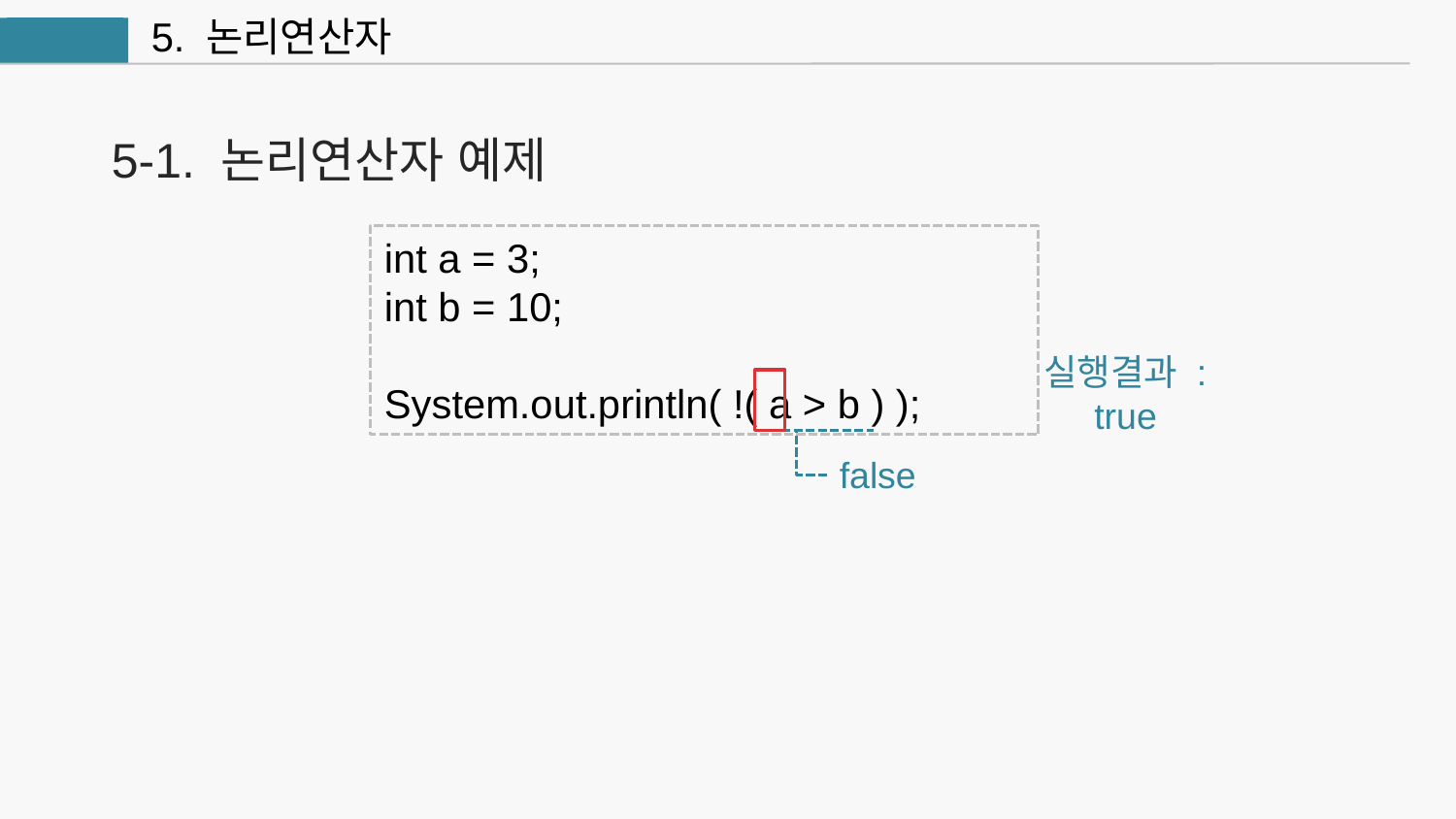

5. 논리연산자

연산자
5-1. 논리연산자 예제
int a = 3;
int b = 10;

System.out.println( !( a > b ) );
실행결과 :
true

false